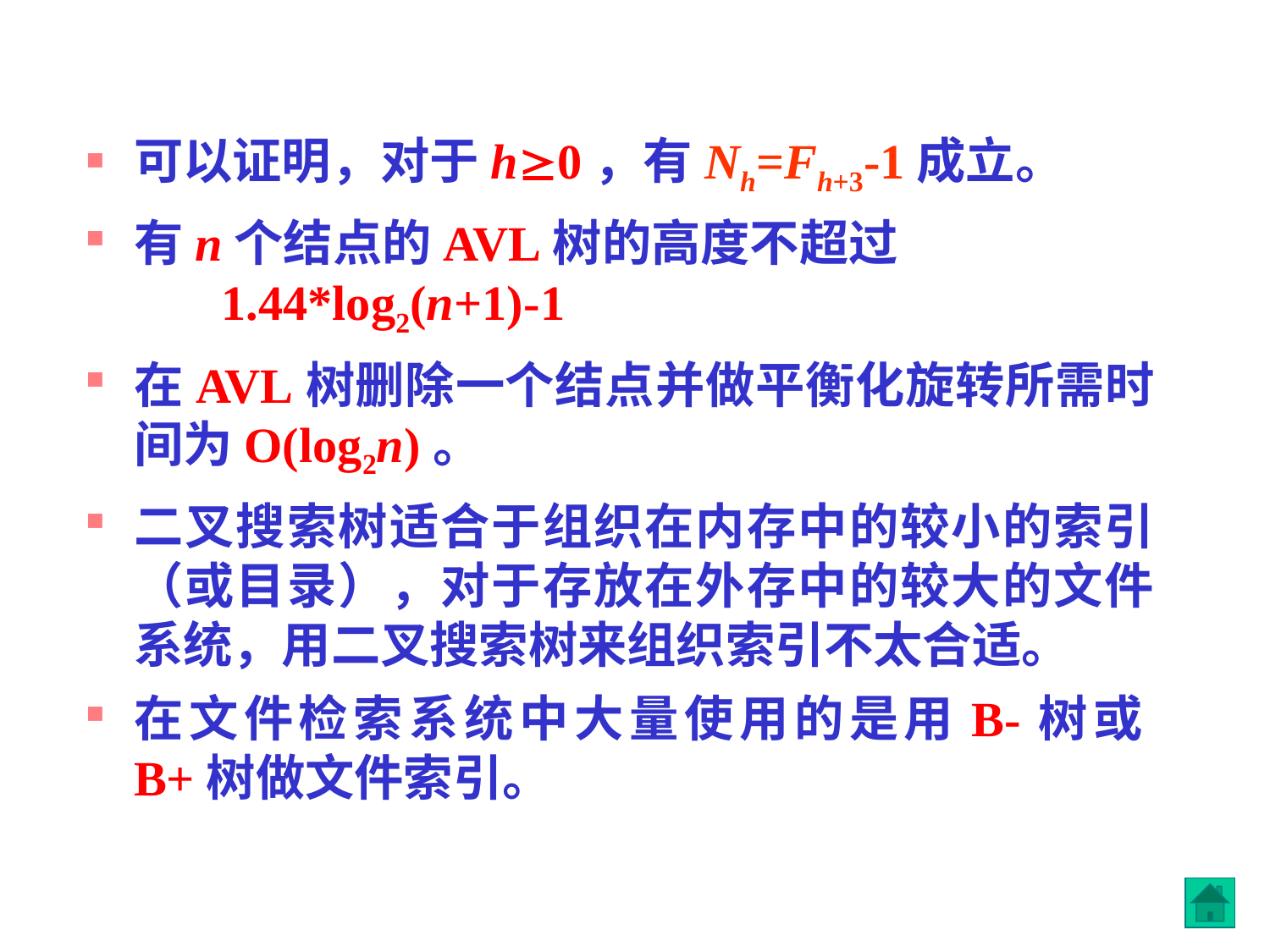

可以证明，对于h≥0，有Nh=Fh+3-1成立。
有n个结点的AVL树的高度不超过
           1.44*log2(n+1)-1
在AVL树删除一个结点并做平衡化旋转所需时间为O(log2n)。
二叉搜索树适合于组织在内存中的较小的索引（或目录），对于存放在外存中的较大的文件系统，用二叉搜索树来组织索引不太合适。
在文件检索系统中大量使用的是用B-树或B+树做文件索引。